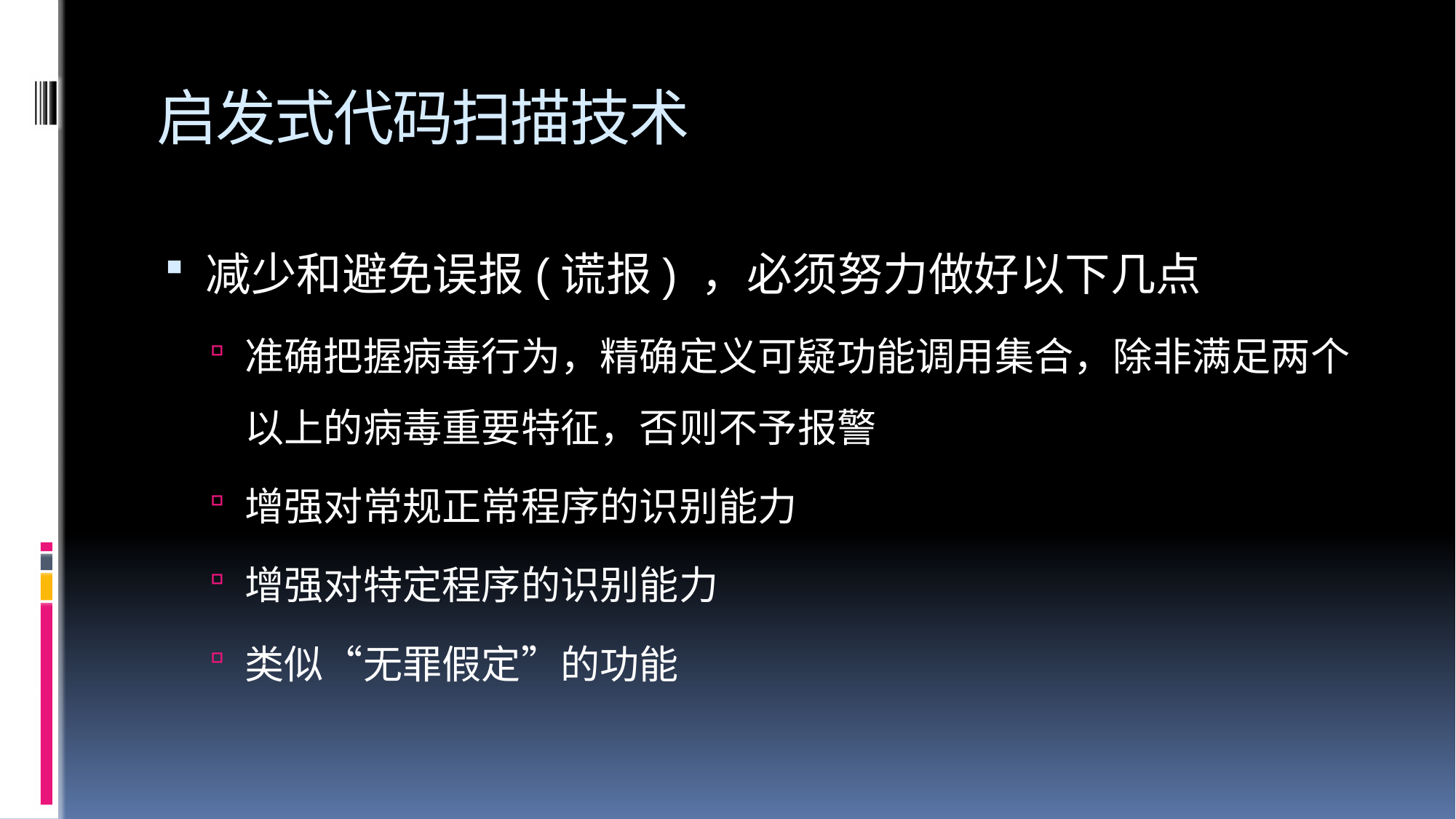

# 启发式代码扫描技术
减少和避免误报(谎报) ，必须努力做好以下几点
准确把握病毒行为，精确定义可疑功能调用集合，除非满足两个以上的病毒重要特征，否则不予报警
增强对常规正常程序的识别能力
增强对特定程序的识别能力
类似“无罪假定”的功能